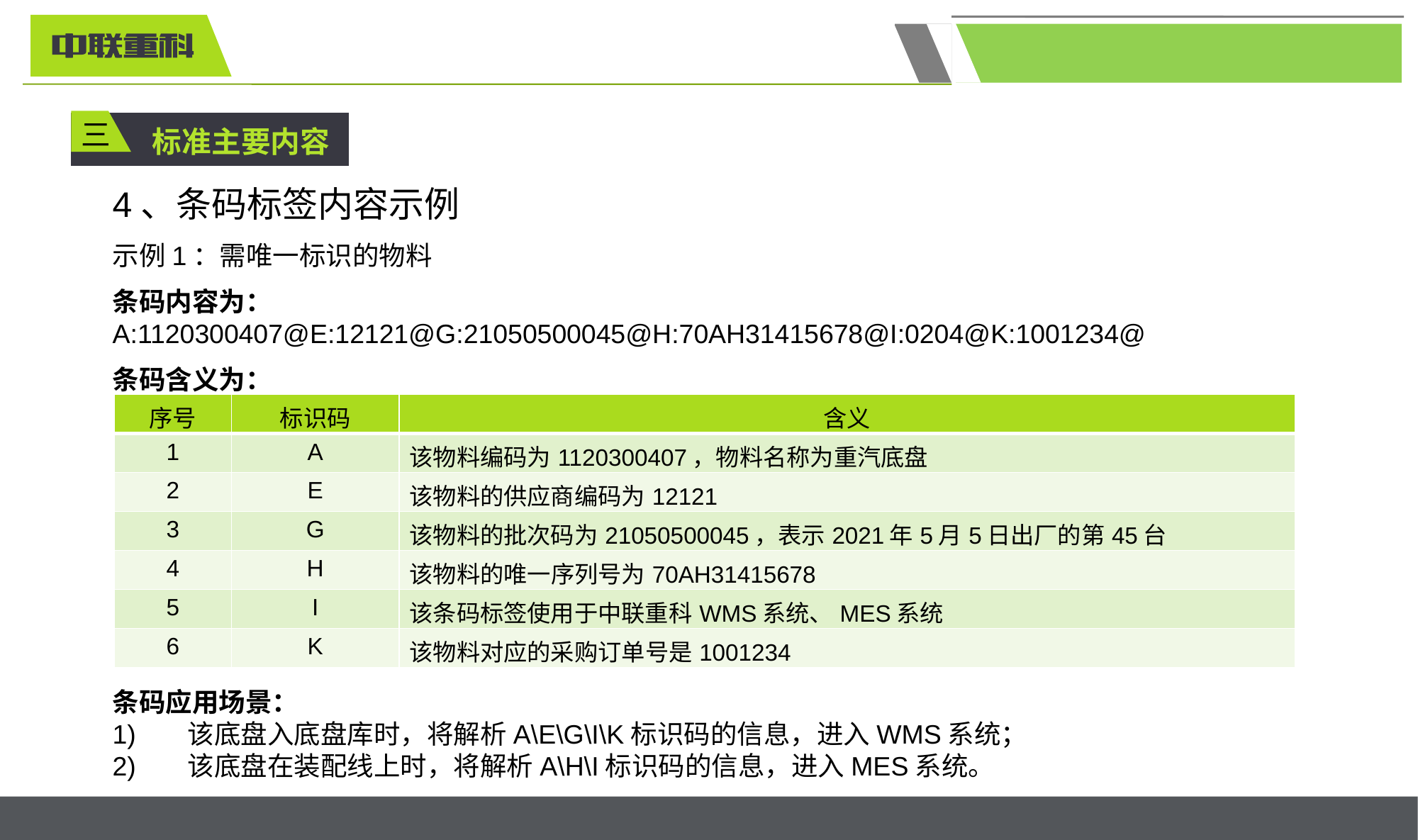

标准主要内容
三

4、条码标签内容示例

示例1：需唯一标识的物料

条码内容为：
A:1120300407@E:12121@G:21050500045@H:70AH31415678@I:0204@K:1001234@

条码含义为：

条码应用场景：
1)	该底盘入底盘库时，将解析A\E\G\I\K标识码的信息，进入WMS系统；
2)	该底盘在装配线上时，将解析A\H\I标识码的信息，进入MES系统。
| 序号 | 标识码 | 含义 |
| --- | --- | --- |
| 1 | A | 该物料编码为1120300407，物料名称为重汽底盘 |
| 2 | E | 该物料的供应商编码为12121 |
| 3 | G | 该物料的批次码为21050500045，表示2021年5月5日出厂的第45台 |
| 4 | H | 该物料的唯一序列号为70AH31415678 |
| 5 | I | 该条码标签使用于中联重科WMS系统、MES系统 |
| 6 | K | 该物料对应的采购订单号是1001234 |